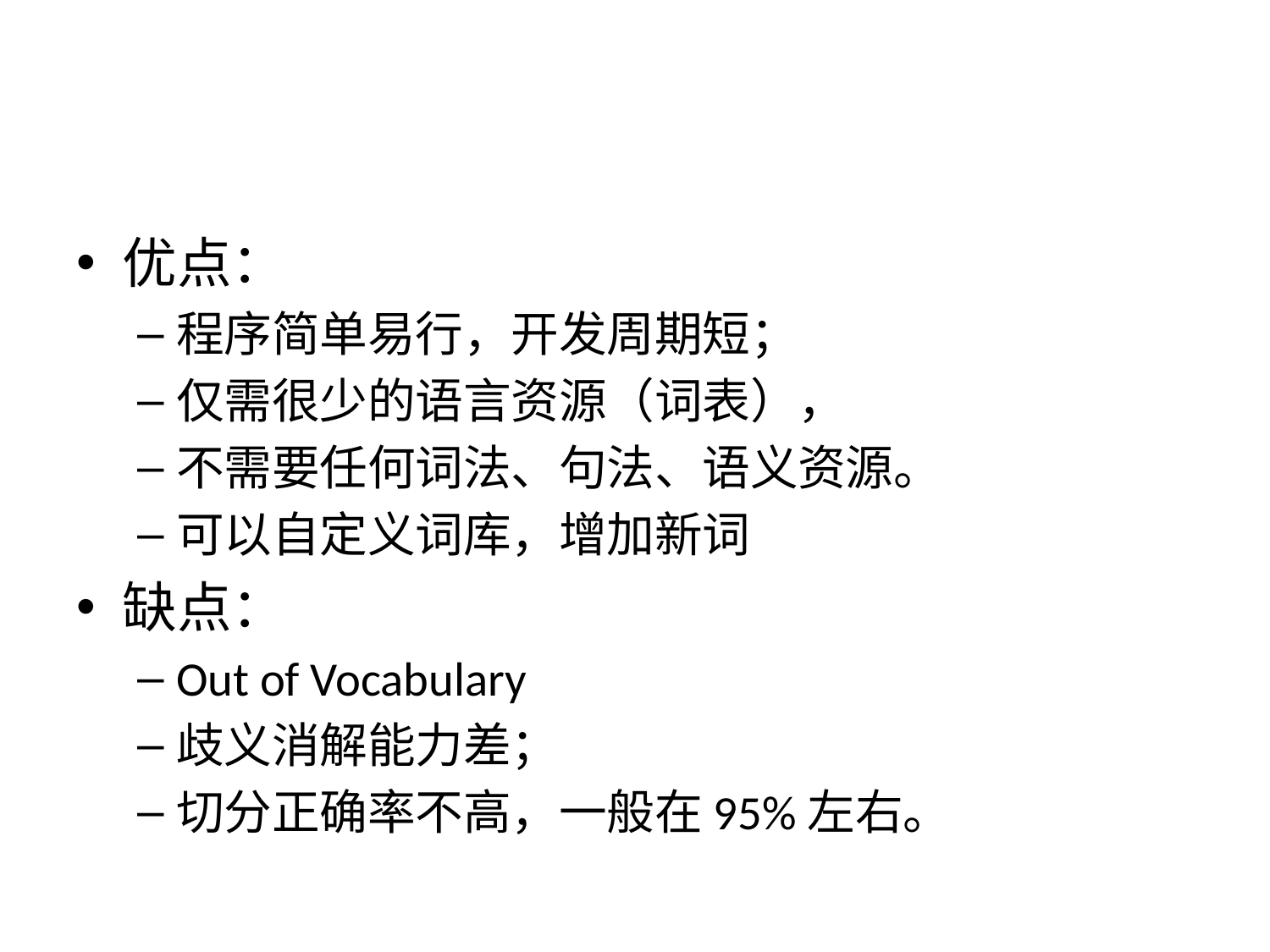

#
优点：
程序简单易行，开发周期短；
仅需很少的语言资源（词表），
不需要任何词法、句法、语义资源。
可以自定义词库，增加新词
缺点：
Out of Vocabulary
歧义消解能力差；
切分正确率不高，一般在95%左右。